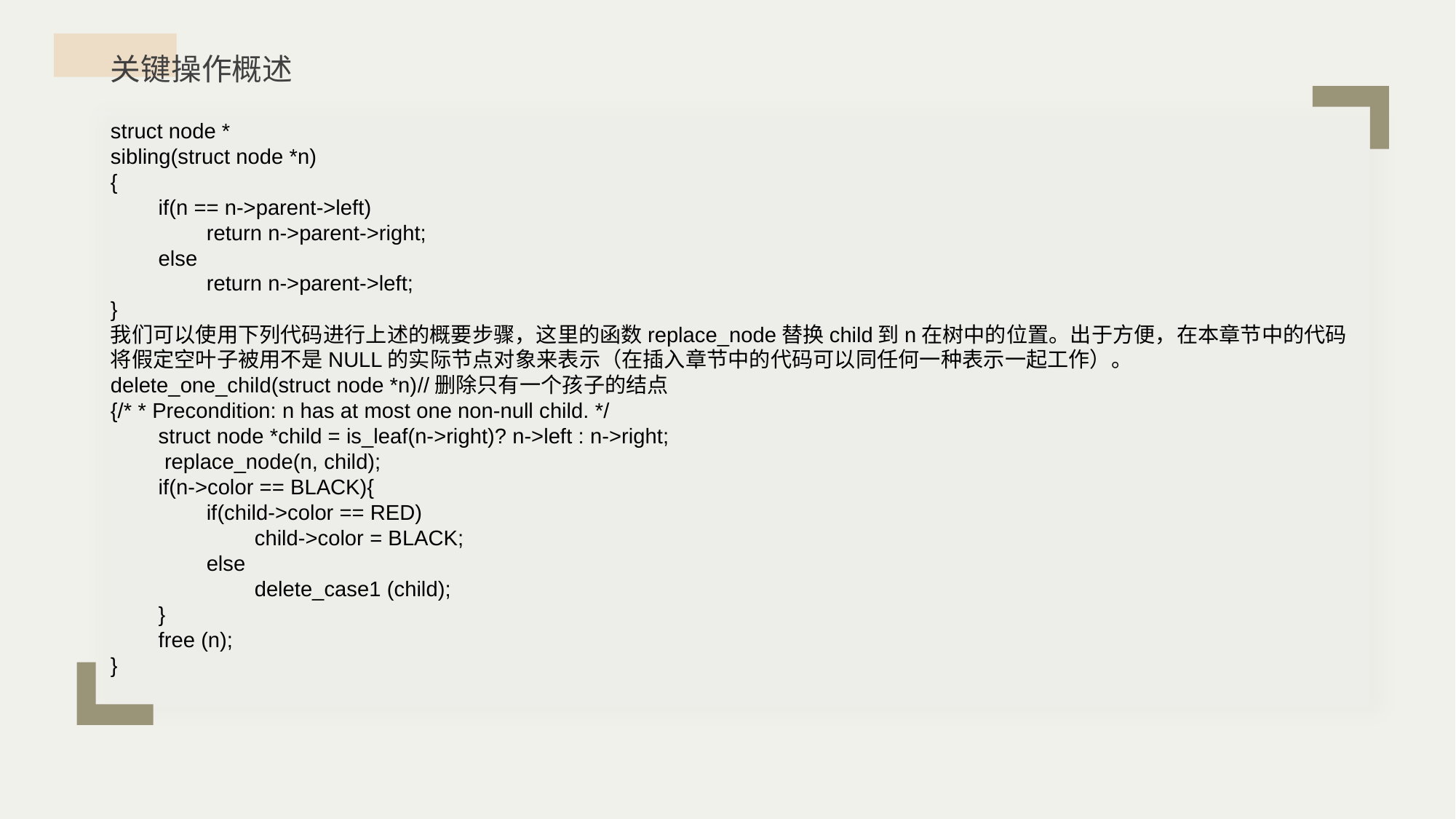

关键操作概述

struct node *
sibling(struct node *n)
{
        if(n == n->parent->left)
                return n->parent->right;
        else
                return n->parent->left;
}
我们可以使用下列代码进行上述的概要步骤，这里的函数replace_node替换child到n在树中的位置。出于方便，在本章节中的代码将假定空叶子被用不是NULL的实际节点对象来表示（在插入章节中的代码可以同任何一种表示一起工作）。
delete_one_child(struct node *n)//删除只有一个孩子的结点
{/* * Precondition: n has at most one non-null child. */
        struct node *child = is_leaf(n->right)? n->left : n->right;
         replace_node(n, child);
        if(n->color == BLACK){
                if(child->color == RED)
                        child->color = BLACK;
                else
                        delete_case1 (child);
        }
        free (n);
}